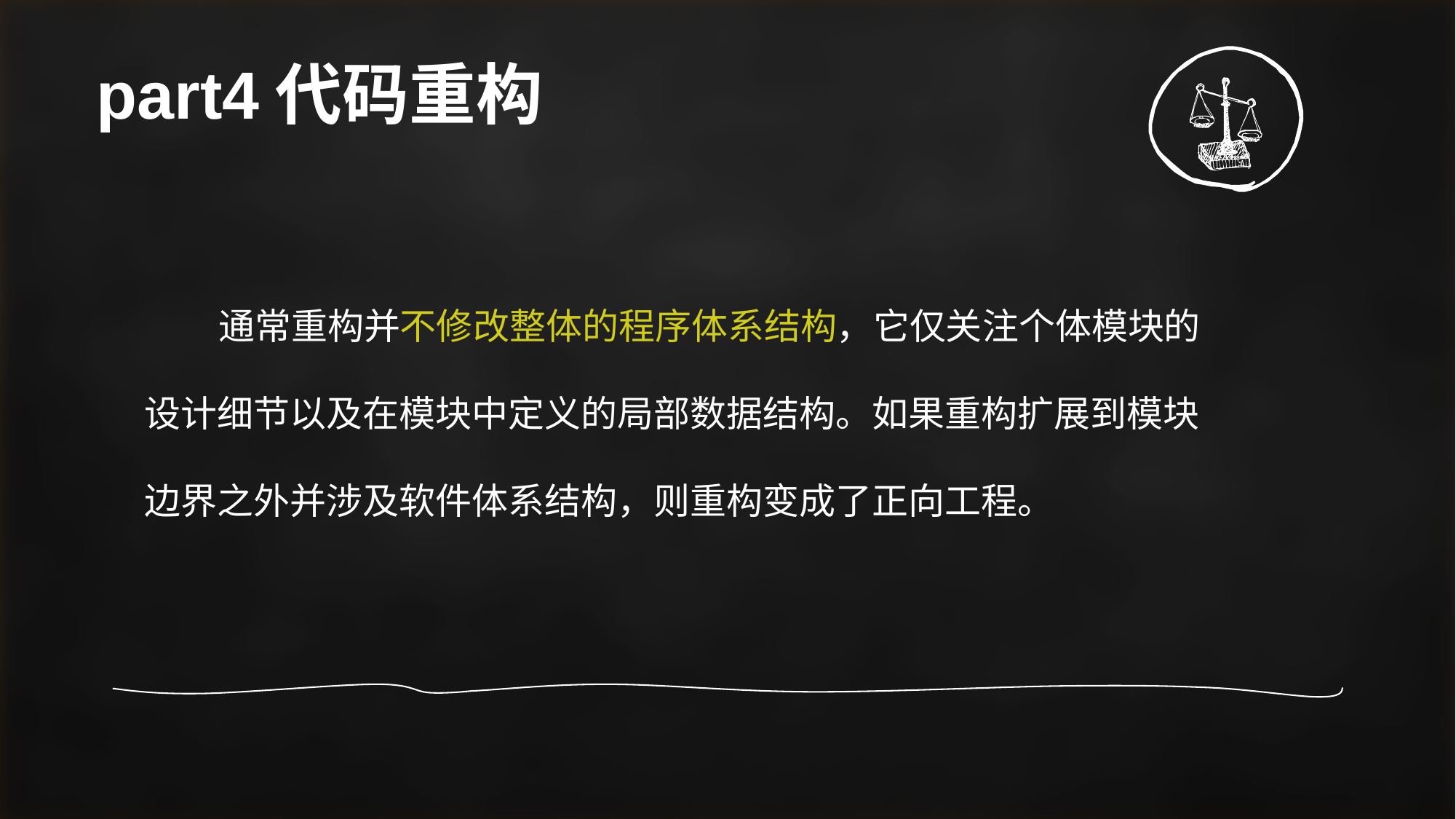

# part4代码重构
        通常重构并不修改整体的程序体系结构，它仅关注个体模块的设计细节以及在模块中定义的局部数据结构。如果重构扩展到模块边界之外并涉及软件体系结构，则重构变成了正向工程。